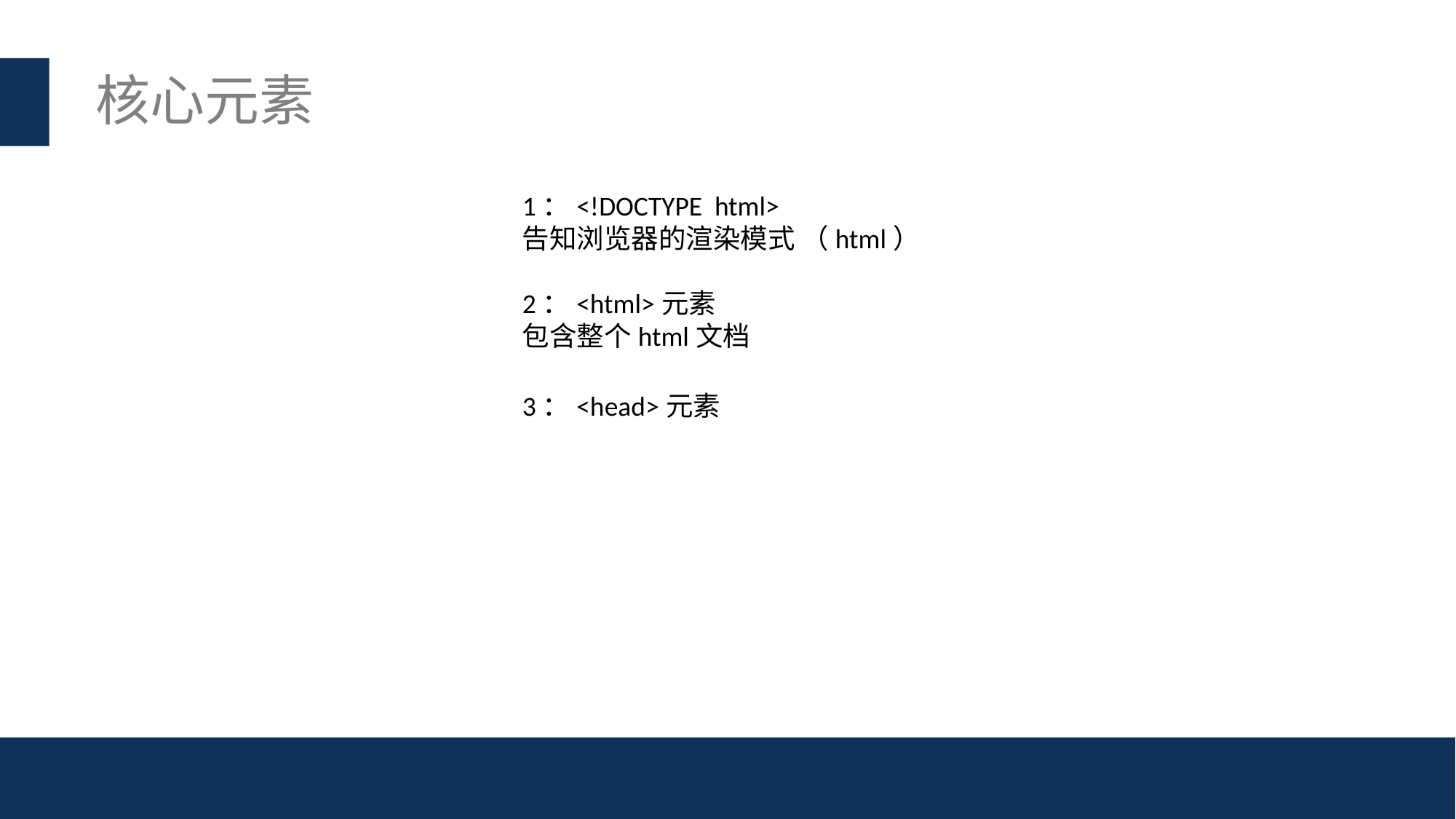

# 核心元素

1：<!DOCTYPE  html>
告知浏览器的渲染模式 （html）
2：<html>元素
包含整个html文档
3：<head>元素